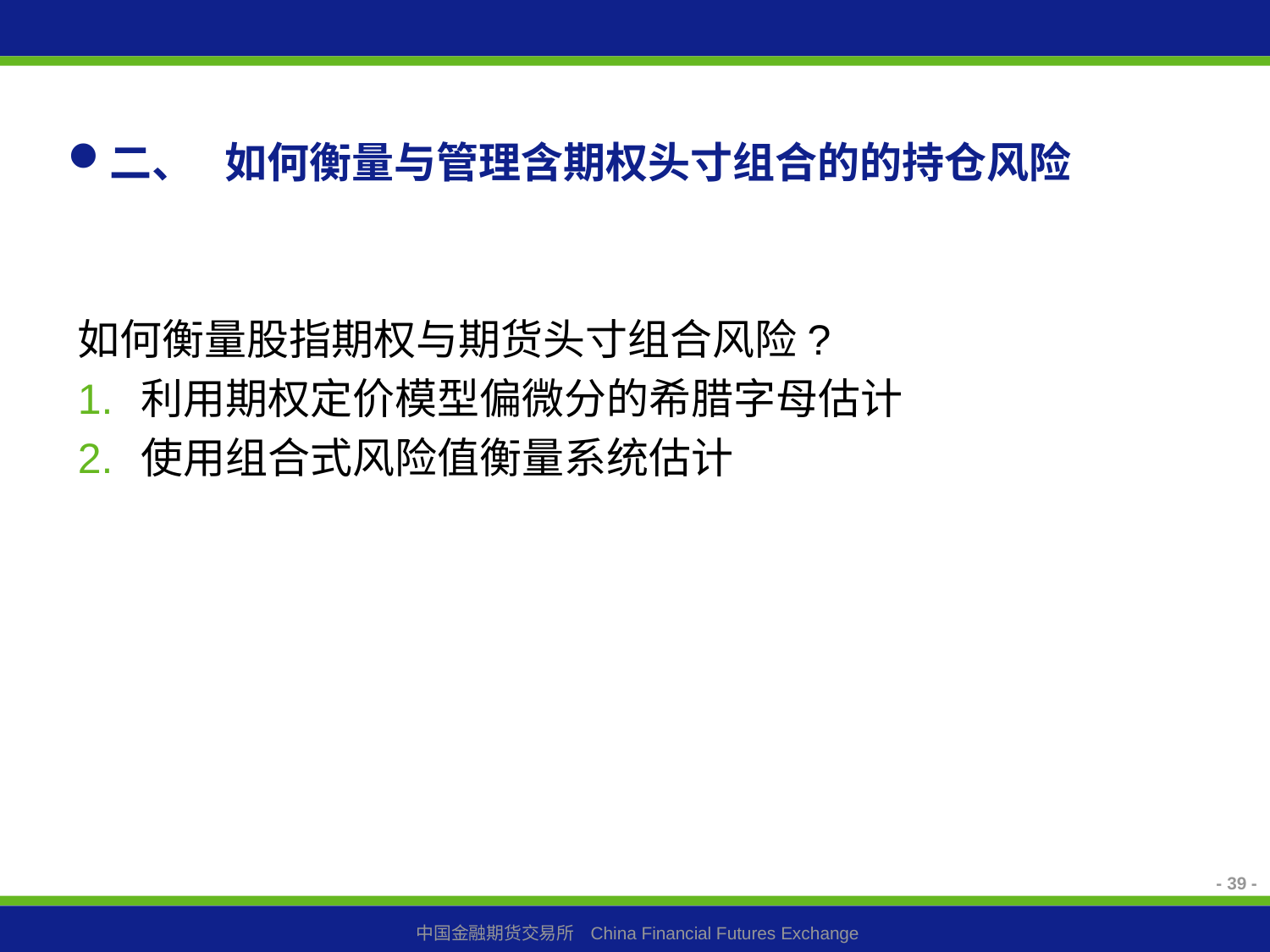

# 二、	如何衡量与管理含期权头寸组合的的持仓风险
如何衡量股指期权与期货头寸组合风险?
利用期权定价模型偏微分的希腊字母估计
使用组合式风险值衡量系统估计
- 39 -